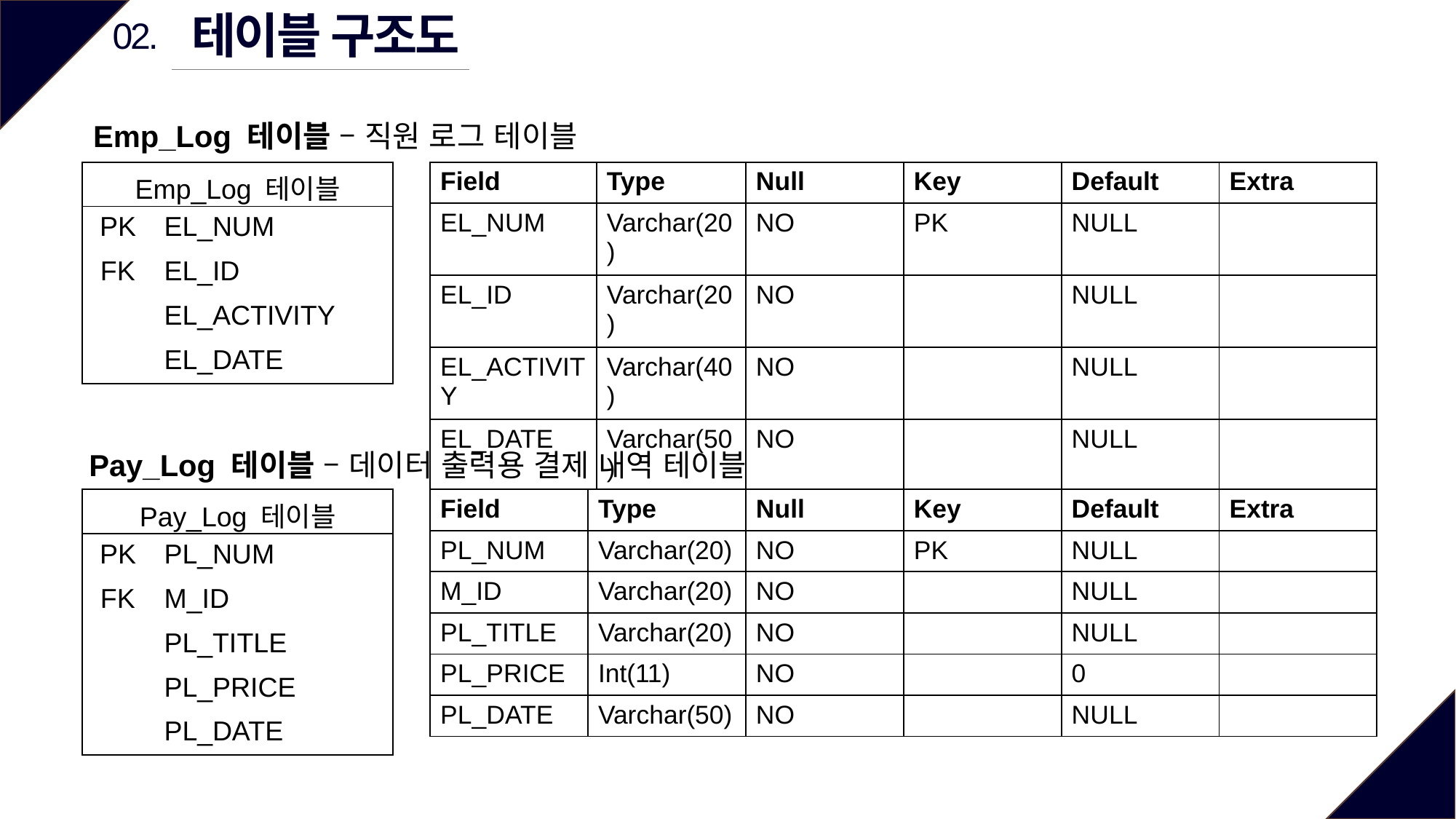

테이블 구조도
02.
Emp_Log 테이블 – 직원 로그 테이블
| Emp\_Log 테이블 |  |
| --- | --- |
| PK | EL\_NUM |
| FK | EL\_ID |
|  | EL\_ACTIVITY |
|  | EL\_DATE |
| Field | Type | Null | Key | Default | Extra |
| --- | --- | --- | --- | --- | --- |
| EL\_NUM | Varchar(20) | NO | PK | NULL |  |
| EL\_ID | Varchar(20) | NO |  | NULL |  |
| EL\_ACTIVITY | Varchar(40) | NO |  | NULL |  |
| EL\_DATE | Varchar(50) | NO |  | NULL |  |
Pay_Log 테이블 – 데이터 출력용 결제 내역 테이블
| Pay\_Log 테이블 |  |
| --- | --- |
| PK | PL\_NUM |
| FK | M\_ID |
|  | PL\_TITLE |
|  | PL\_PRICE |
|  | PL\_DATE |
| Field | Type | Null | Key | Default | Extra |
| --- | --- | --- | --- | --- | --- |
| PL\_NUM | Varchar(20) | NO | PK | NULL |  |
| M\_ID | Varchar(20) | NO |  | NULL |  |
| PL\_TITLE | Varchar(20) | NO |  | NULL |  |
| PL\_PRICE | Int(11) | NO |  | 0 |  |
| PL\_DATE | Varchar(50) | NO |  | NULL |  |